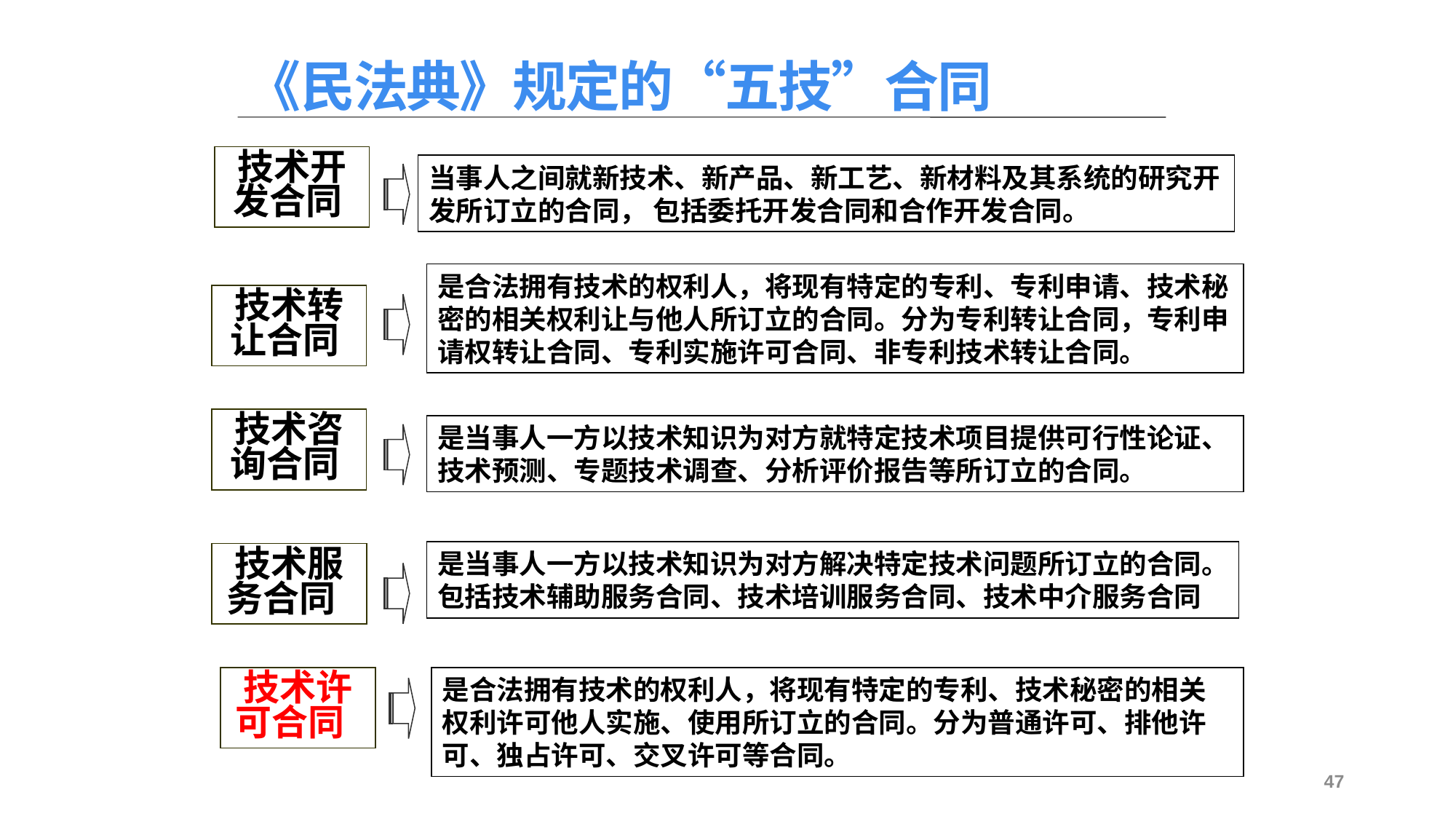

《民法典》规定的“五技”合同

技术开发合同
当事人之间就新技术、新产品、新工艺、新材料及其系统的研究开发所订立的合同， 包括委托开发合同和合作开发合同。

是合法拥有技术的权利人，将现有特定的专利、专利申请、技术秘密的相关权利让与他人所订立的合同。分为专利转让合同，专利申请权转让合同、专利实施许可合同、非专利技术转让合同。
技术转让合同

技术咨询合同
是当事人一方以技术知识为对方就特定技术项目提供可行性论证、技术预测、专题技术调查、分析评价报告等所订立的合同。

是当事人一方以技术知识为对方解决特定技术问题所订立的合同。包括技术辅助服务合同、技术培训服务合同、技术中介服务合同
技术服务合同

技术许可合同
是合法拥有技术的权利人，将现有特定的专利、技术秘密的相关权利许可他人实施、使用所订立的合同。分为普通许可、排他许可、独占许可、交叉许可等合同。

47